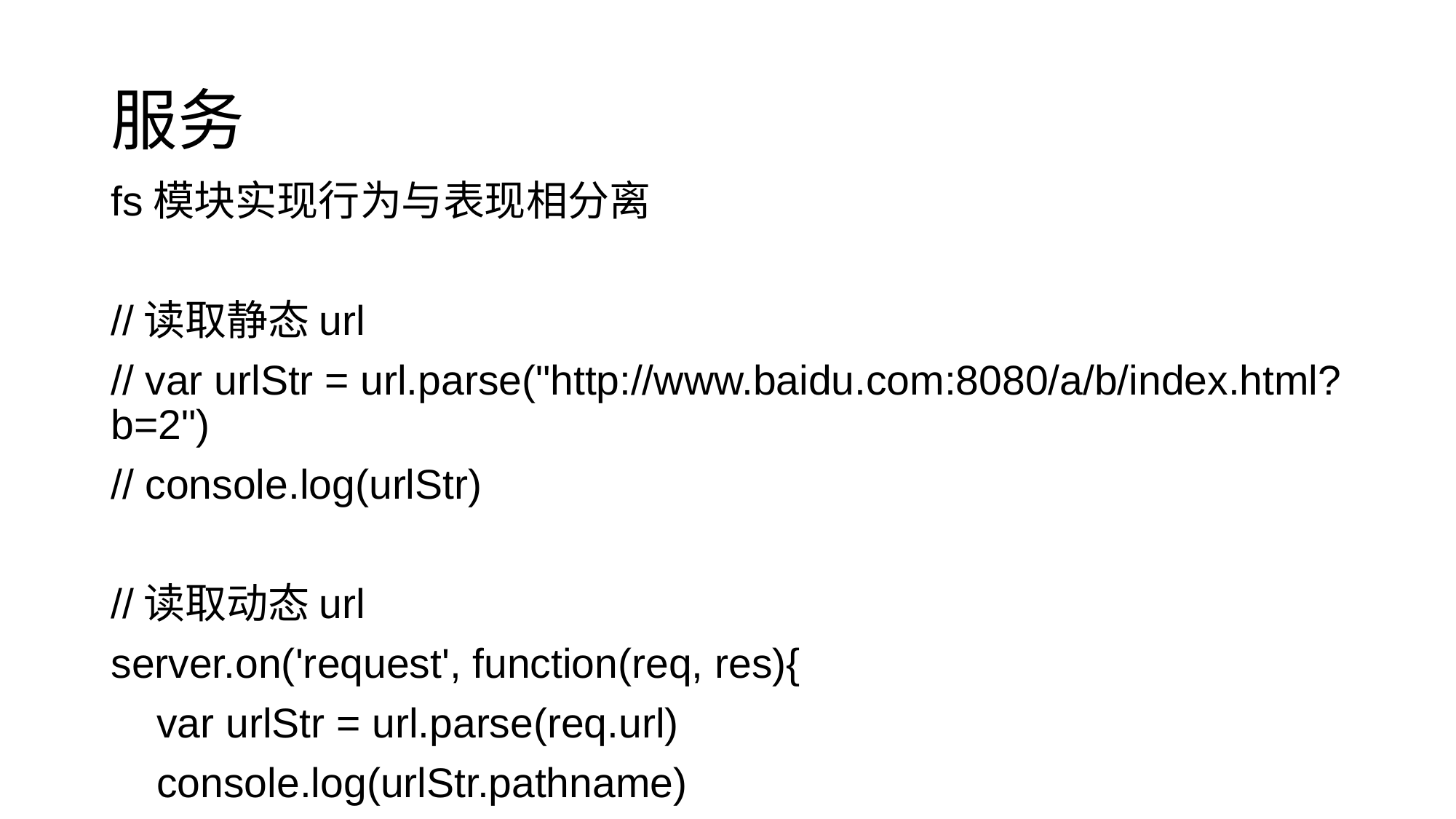

# 服务
fs模块实现行为与表现相分离

//读取静态url
// var urlStr = url.parse("http://www.baidu.com:8080/a/b/index.html?b=2")
// console.log(urlStr)

//读取动态url
server.on('request', function(req, res){
    var urlStr = url.parse(req.url)
    console.log(urlStr.pathname)